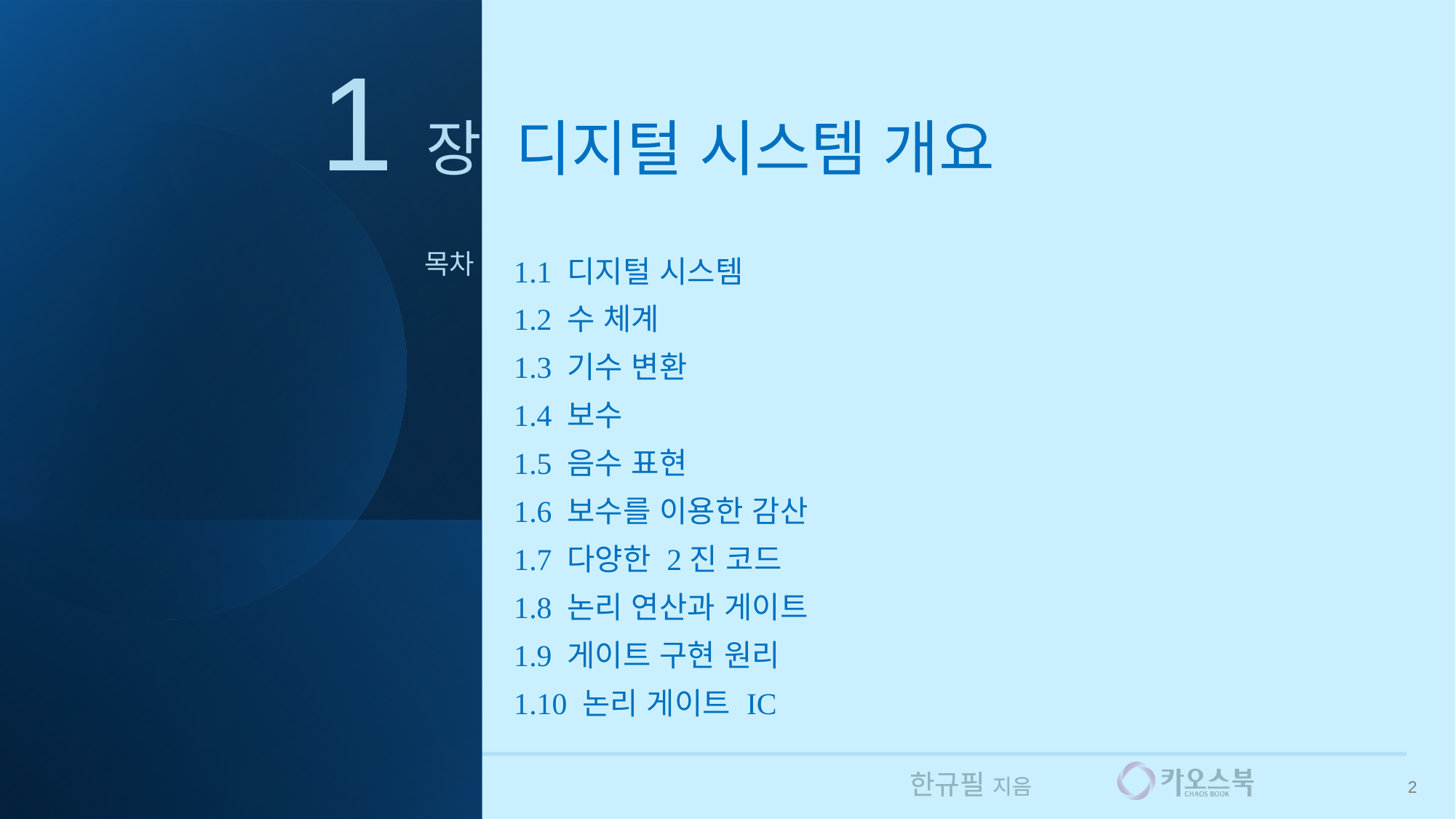

1장  디지털 시스템 개요

# 목차
1.1 디지털 시스템
1.2 수 체계
1.3 기수 변환
1.4 보수
1.5 음수 표현
1.6 보수를 이용한 감산
1.7 다양한 2진 코드
1.8 논리 연산과 게이트
1.9 게이트 구현 원리
1.10 논리 게이트 IC

2